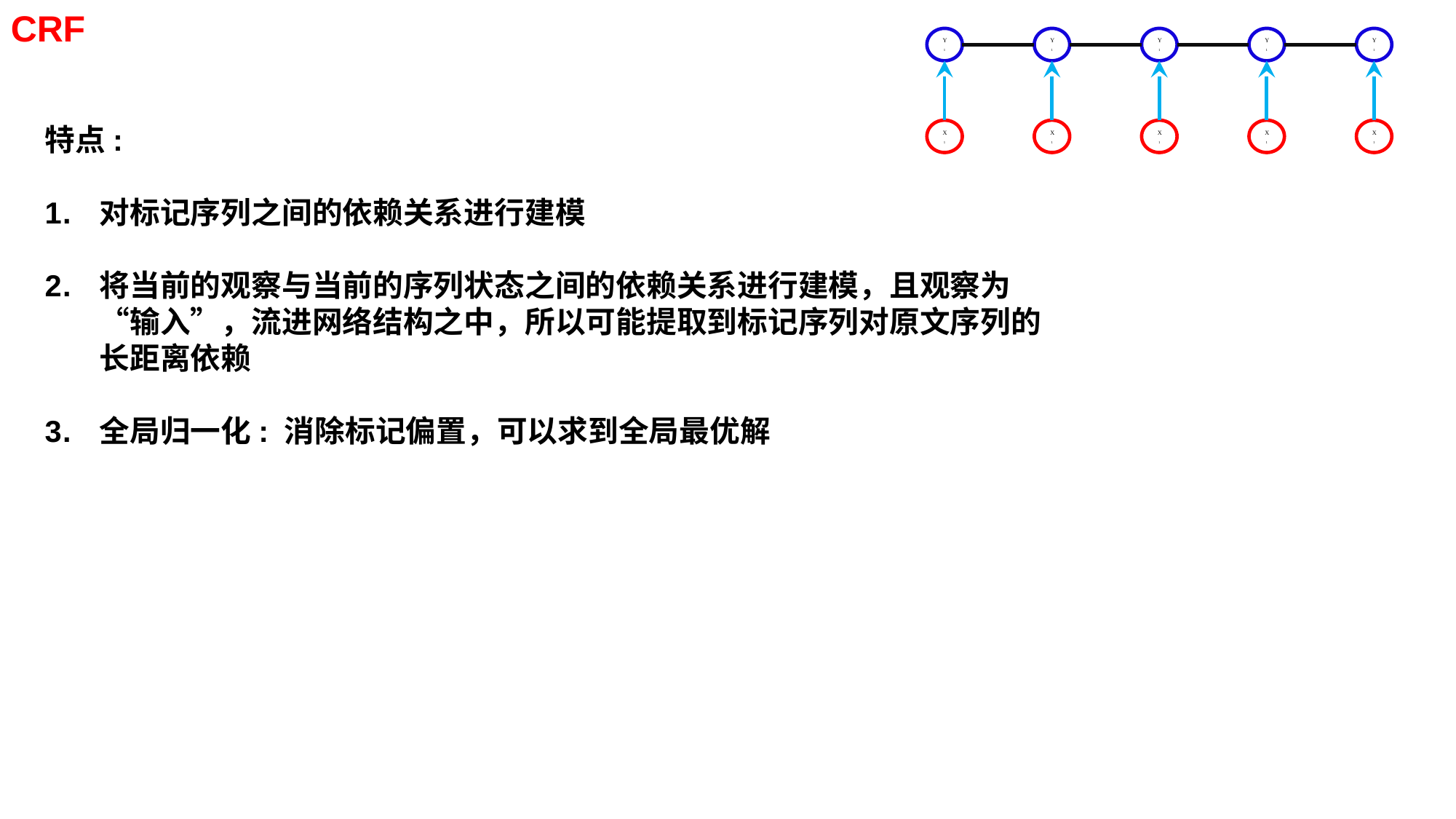

CRF
Y1
Y1
Y1
Y1
Y1
X1
X1
X1
X1
X1
特点:

对标记序列之间的依赖关系进行建模

将当前的观察与当前的序列状态之间的依赖关系进行建模，且观察为“输入”，流进网络结构之中，所以可能提取到标记序列对原文序列的长距离依赖

全局归一化: 消除标记偏置，可以求到全局最优解